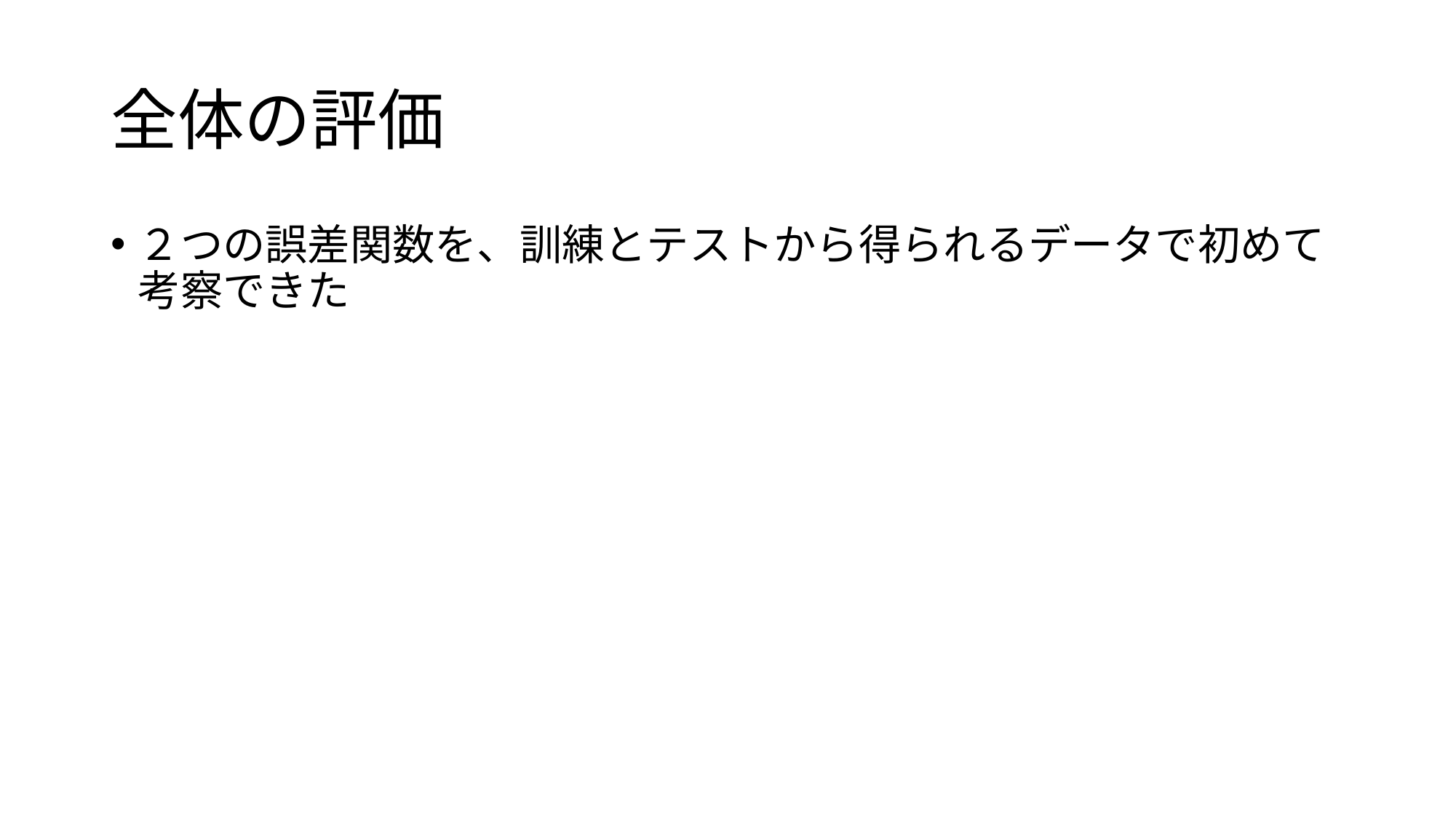

# 全体の評価
２つの誤差関数を、訓練とテストから得られるデータで初めて考察できた